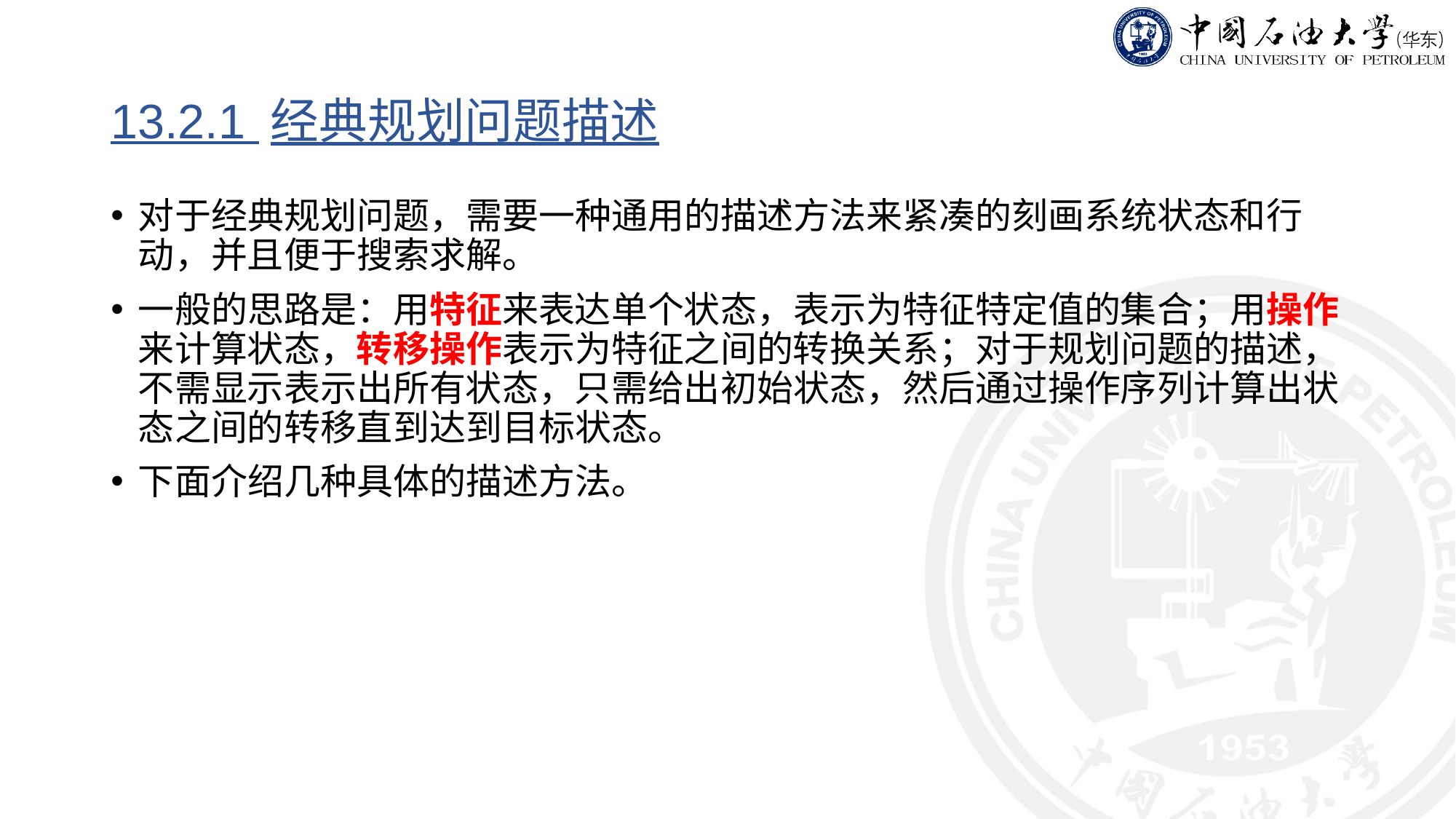

# 13.2.1 经典规划问题描述
对于经典规划问题，需要一种通用的描述方法来紧凑的刻画系统状态和行动，并且便于搜索求解。
一般的思路是：用特征来表达单个状态，表示为特征特定值的集合；用操作来计算状态，转移操作表示为特征之间的转换关系；对于规划问题的描述，不需显示表示出所有状态，只需给出初始状态，然后通过操作序列计算出状态之间的转移直到达到目标状态。
下面介绍几种具体的描述方法。